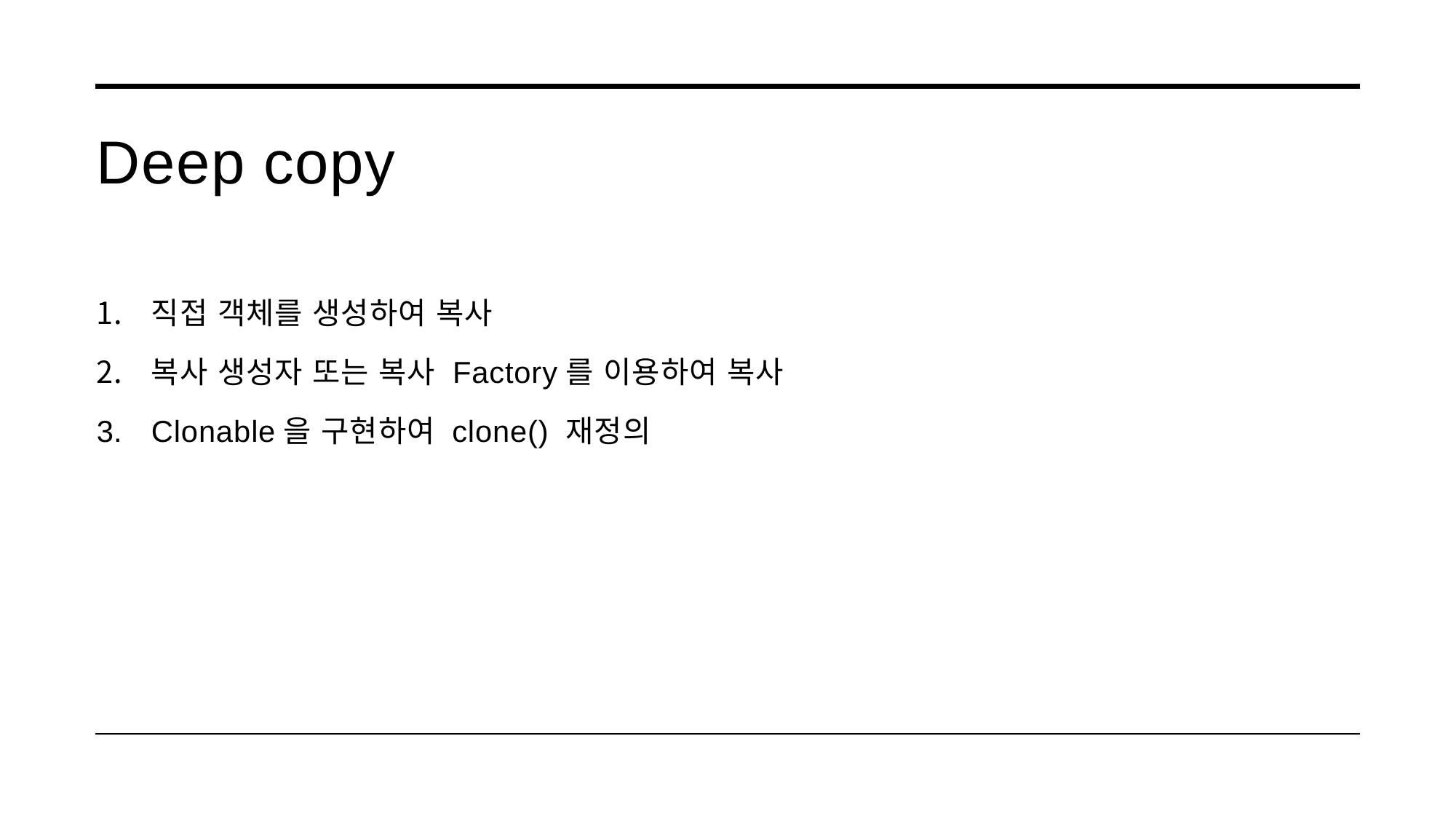

# Deep copy
직접 객체를 생성하여 복사
복사 생성자 또는 복사 Factory를 이용하여 복사
Clonable을 구현하여 clone() 재정의